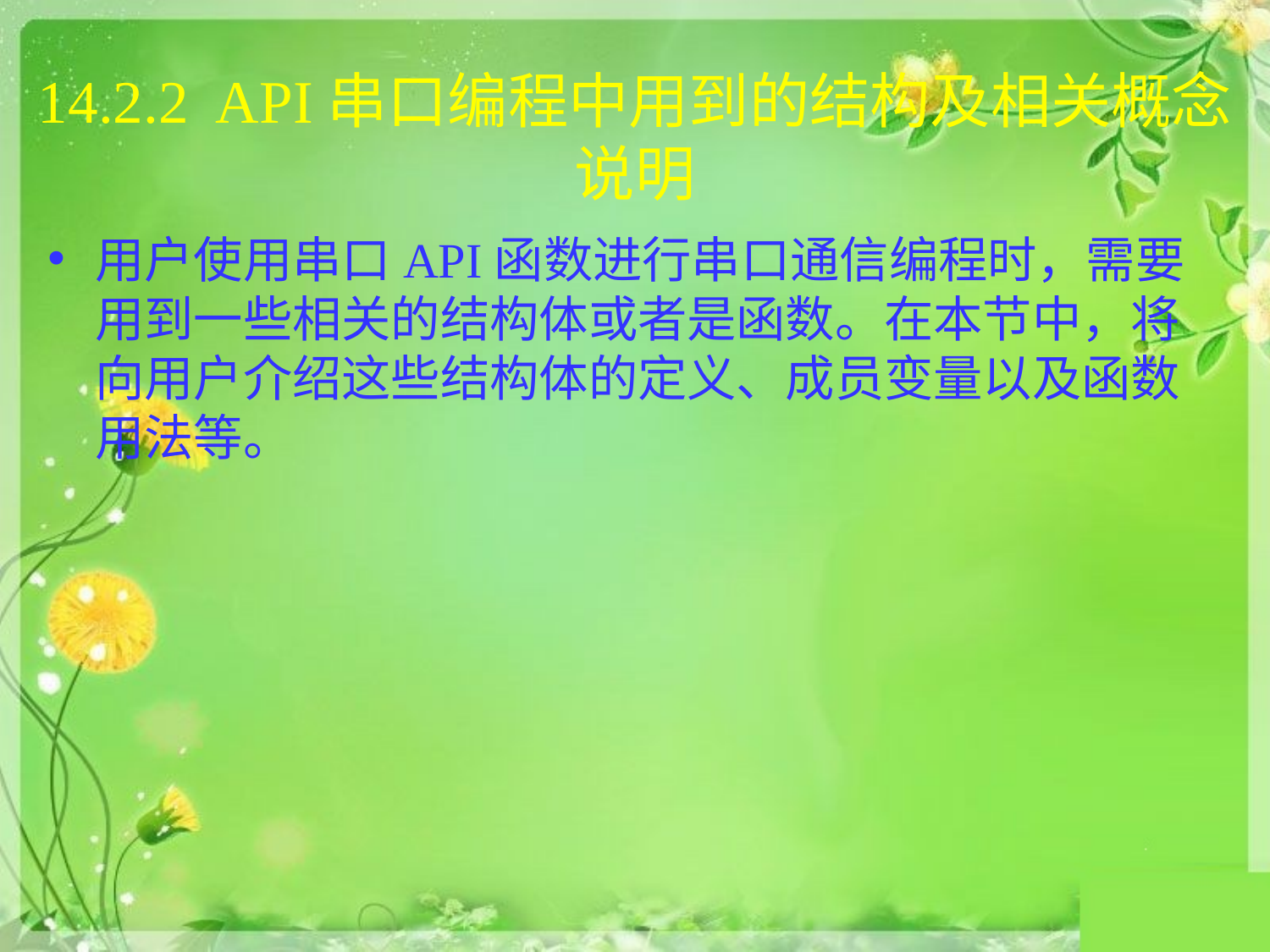

# 14.2.2  API串口编程中用到的结构及相关概念说明
用户使用串口API函数进行串口通信编程时，需要用到一些相关的结构体或者是函数。在本节中，将向用户介绍这些结构体的定义、成员变量以及函数用法等。